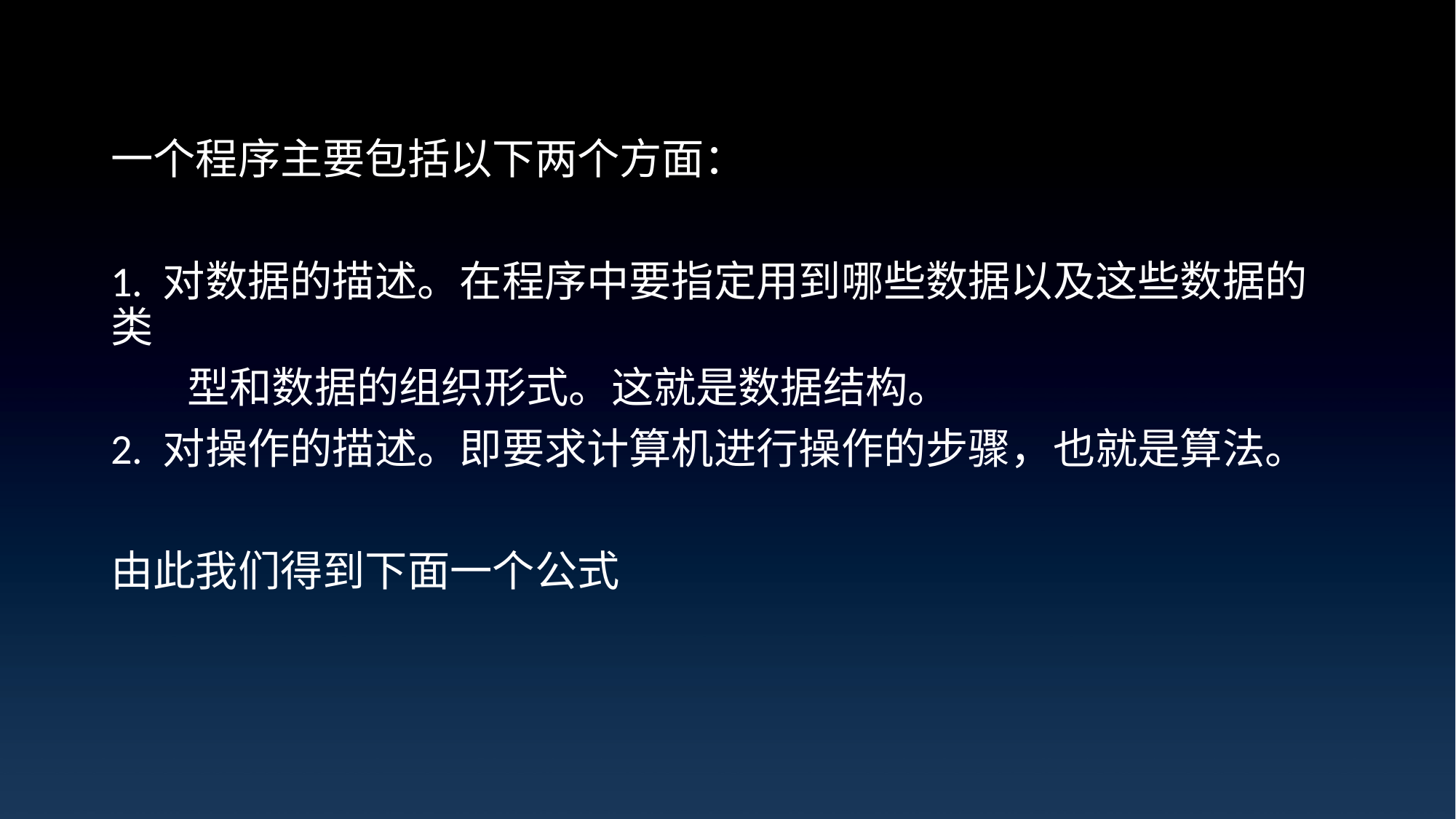

一个程序主要包括以下两个方面：

1. 对数据的描述。在程序中要指定用到哪些数据以及这些数据的类
       型和数据的组织形式。这就是数据结构。
2. 对操作的描述。即要求计算机进行操作的步骤，也就是算法。

由此我们得到下面一个公式